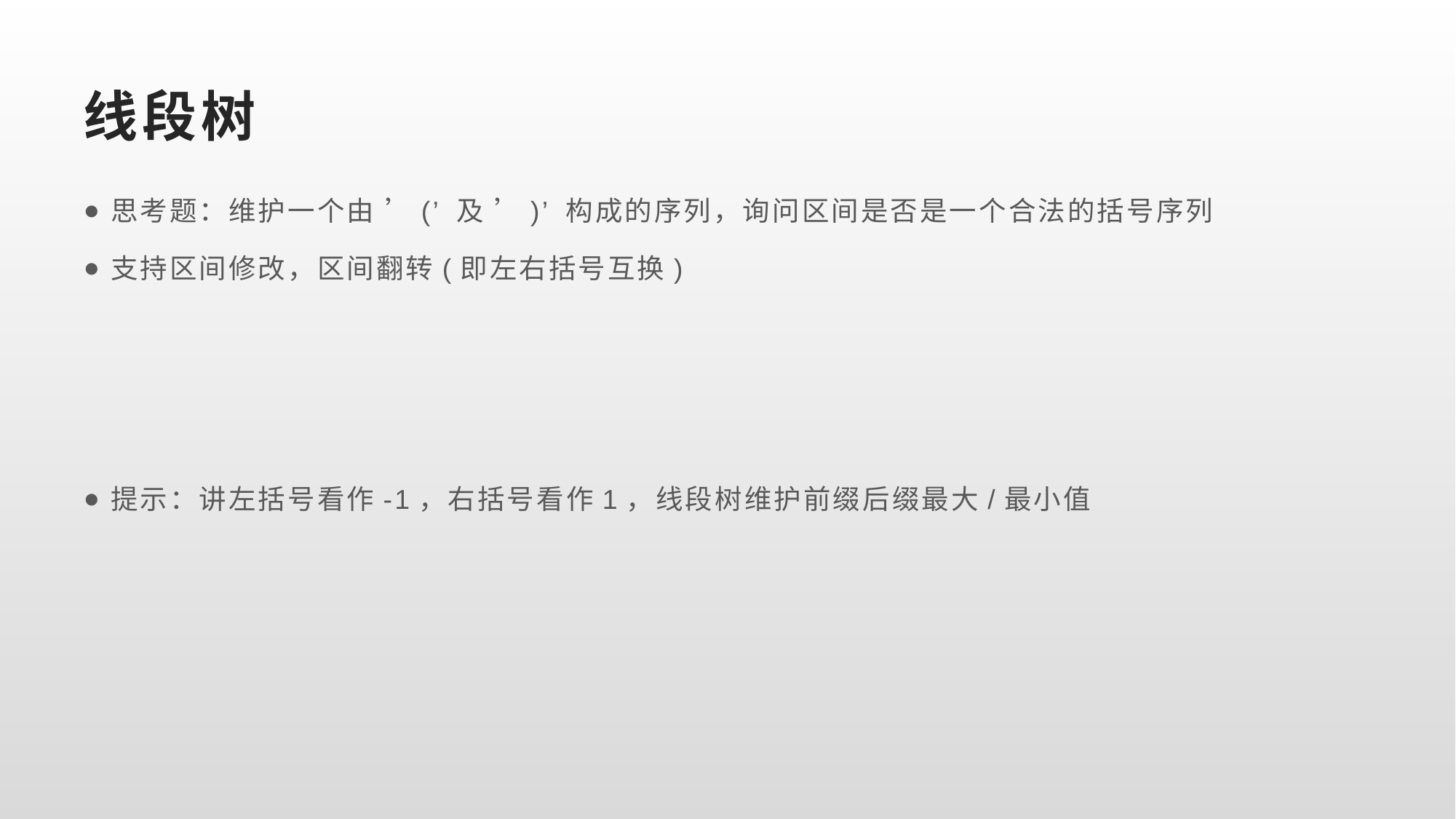

# 线段树
思考题：维护一个由 ’(’ 及 ’)’ 构成的序列，询问区间是否是一个合法的括号序列
支持区间修改，区间翻转(即左右括号互换)

提示：讲左括号看作-1，右括号看作1，线段树维护前缀后缀最大/最小值